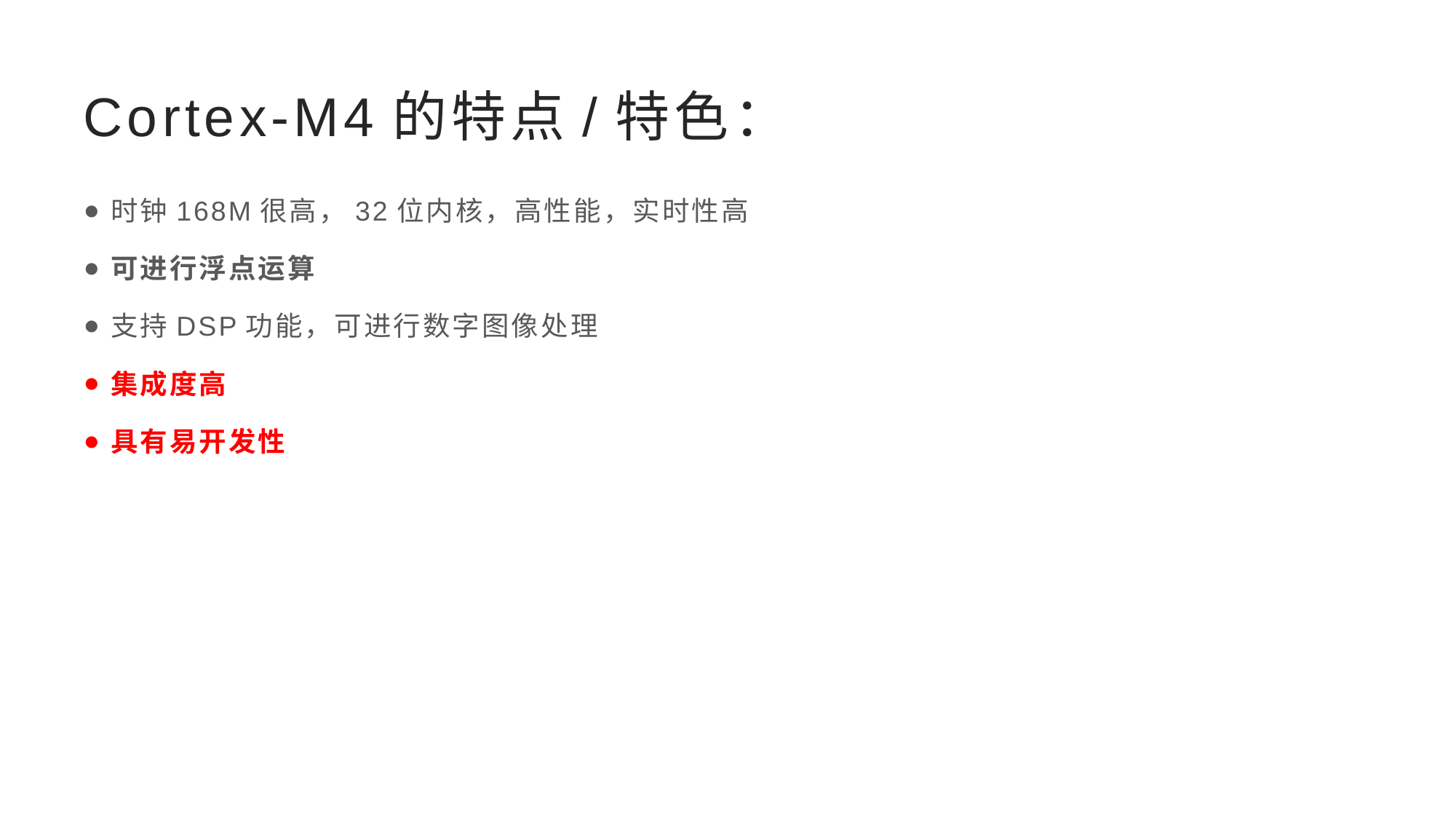

# Cortex-M4的特点/特色：
时钟168M很高，32位内核，高性能，实时性高
可进行浮点运算
支持DSP功能，可进行数字图像处理
集成度高
具有易开发性